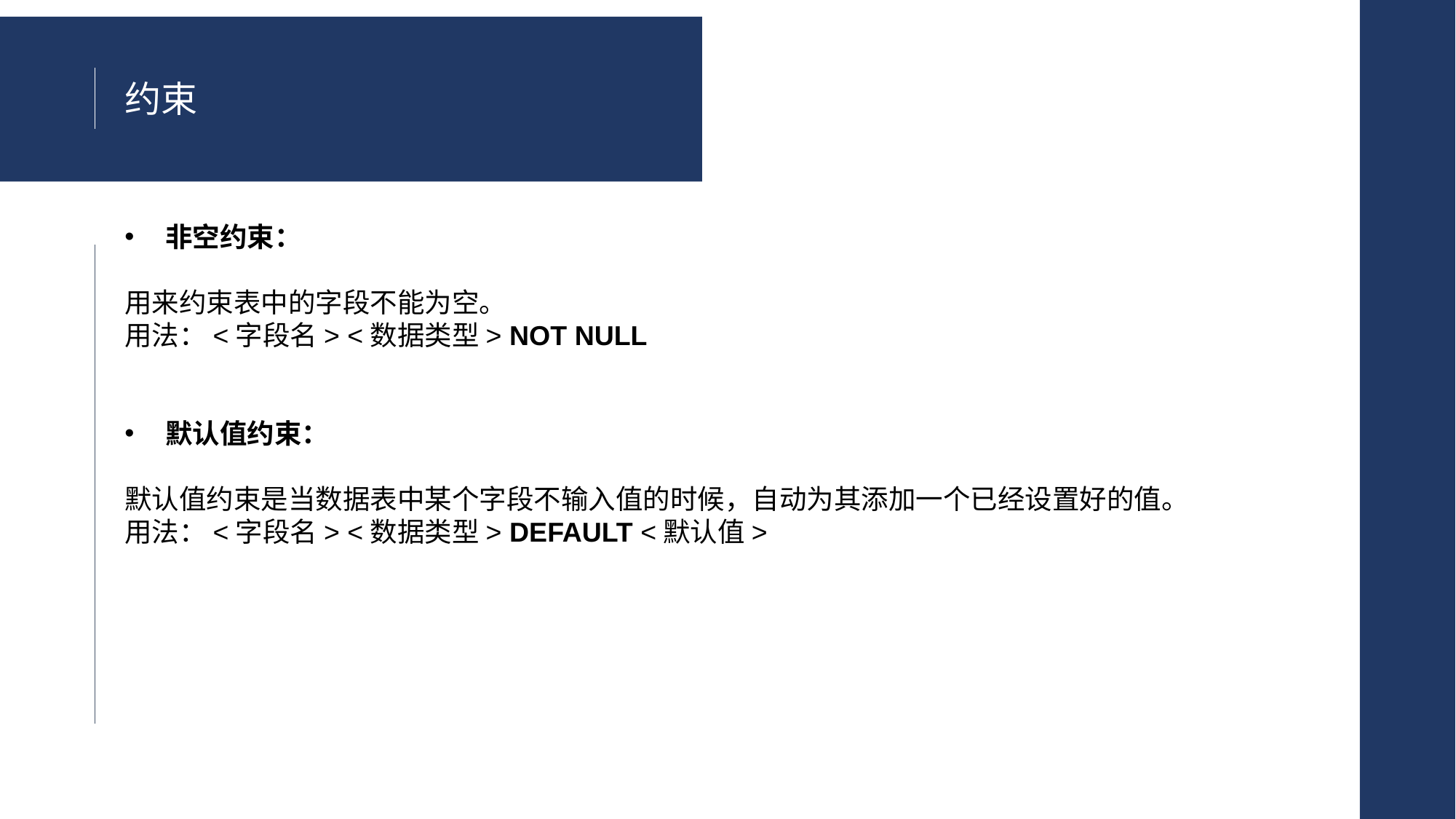

约束

非空约束：

用来约束表中的字段不能为空。
用法：<字段名> <数据类型> NOT NULL

默认值约束：

默认值约束是当数据表中某个字段不输入值的时候，自动为其添加一个已经设置好的值。
用法：<字段名> <数据类型> DEFAULT <默认值>